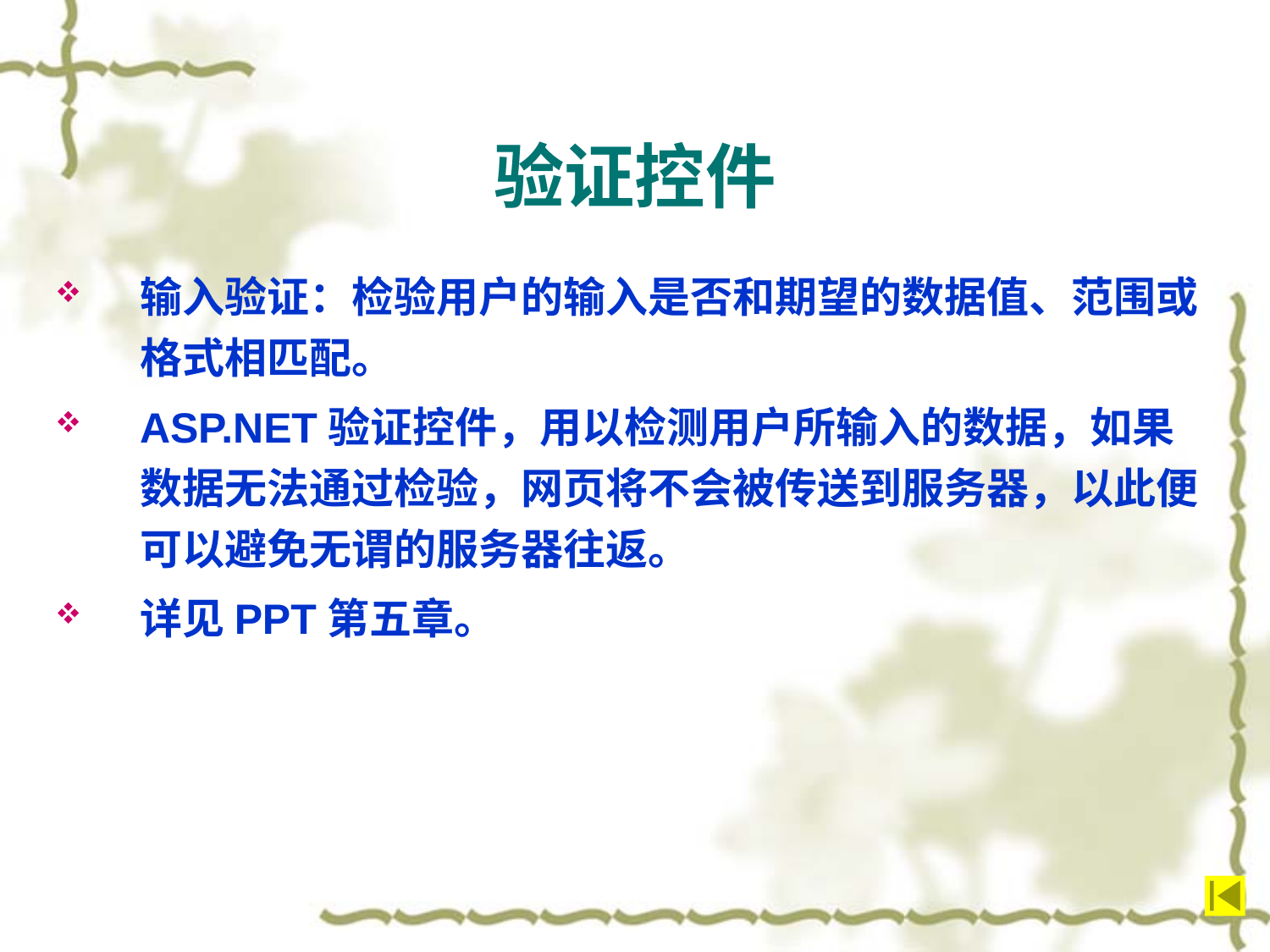

# 验证控件
输入验证：检验用户的输入是否和期望的数据值、范围或格式相匹配。
ASP.NET验证控件，用以检测用户所输入的数据，如果数据无法通过检验，网页将不会被传送到服务器，以此便可以避免无谓的服务器往返。
详见PPT第五章。